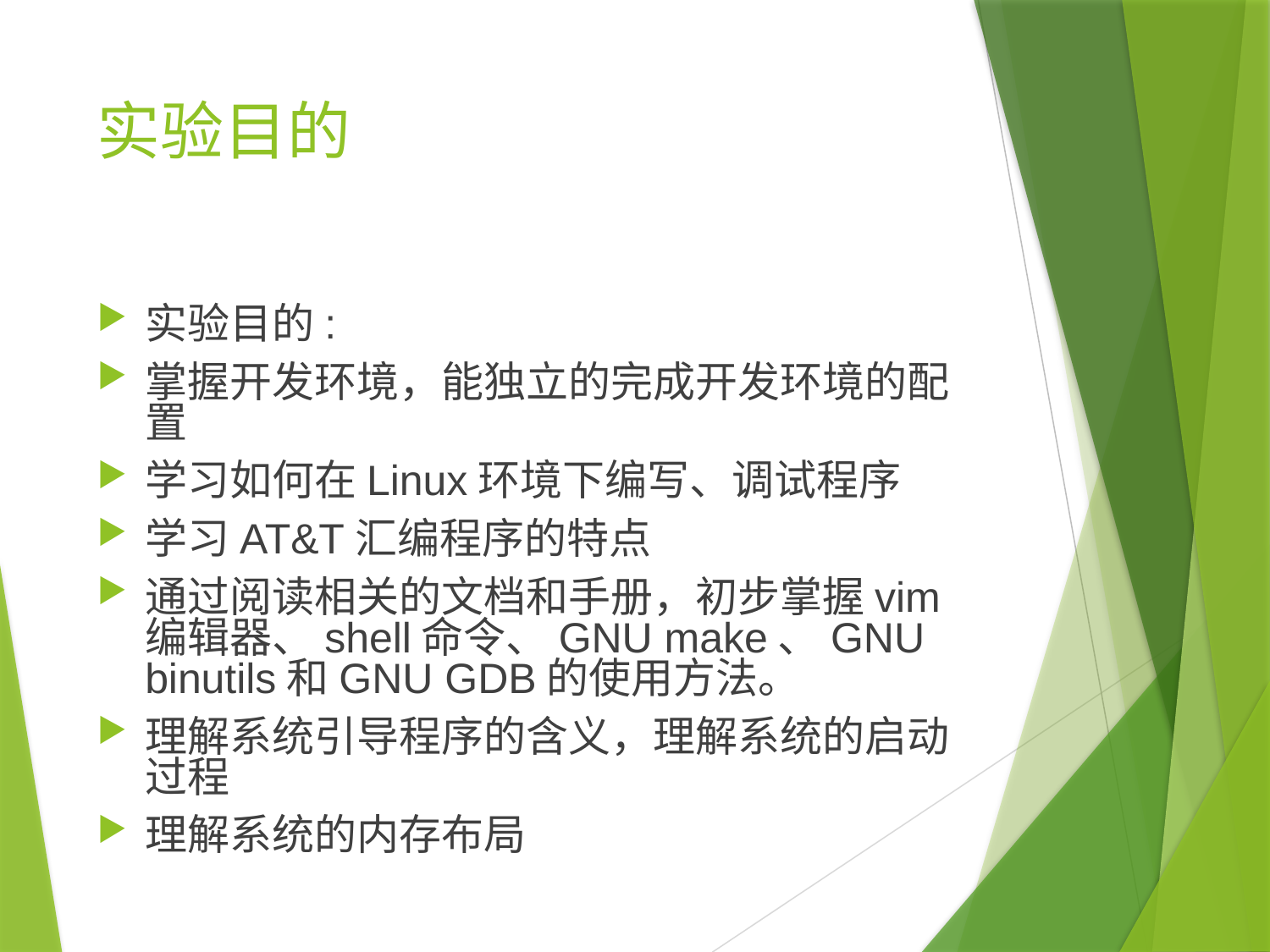

# 实验目的
实验目的:
掌握开发环境，能独立的完成开发环境的配置
学习如何在Linux环境下编写、调试程序
学习AT&T汇编程序的特点
通过阅读相关的文档和手册，初步掌握vim编辑器、shell命令、GNU make、GNU binutils和GNU GDB的使用方法。
理解系统引导程序的含义，理解系统的启动过程
理解系统的内存布局